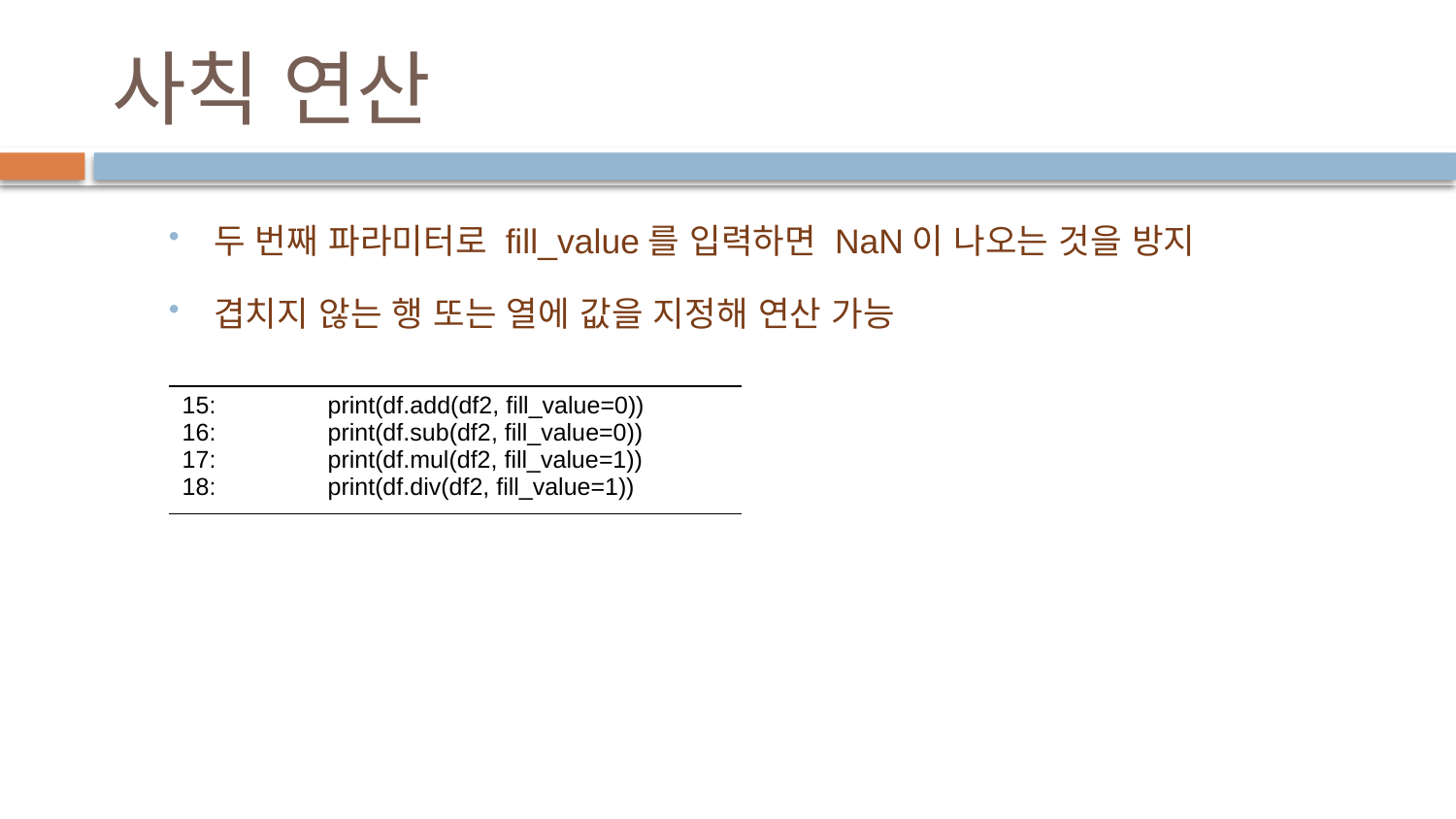

# 사칙 연산
두 번째 파라미터로 fill_value를 입력하면 NaN이 나오는 것을 방지
겹치지 않는 행 또는 열에 값을 지정해 연산 가능
| 15: print(df.add(df2, fill\_value=0)) 16: print(df.sub(df2, fill\_value=0)) 17: print(df.mul(df2, fill\_value=1)) 18: print(df.div(df2, fill\_value=1)) |
| --- |